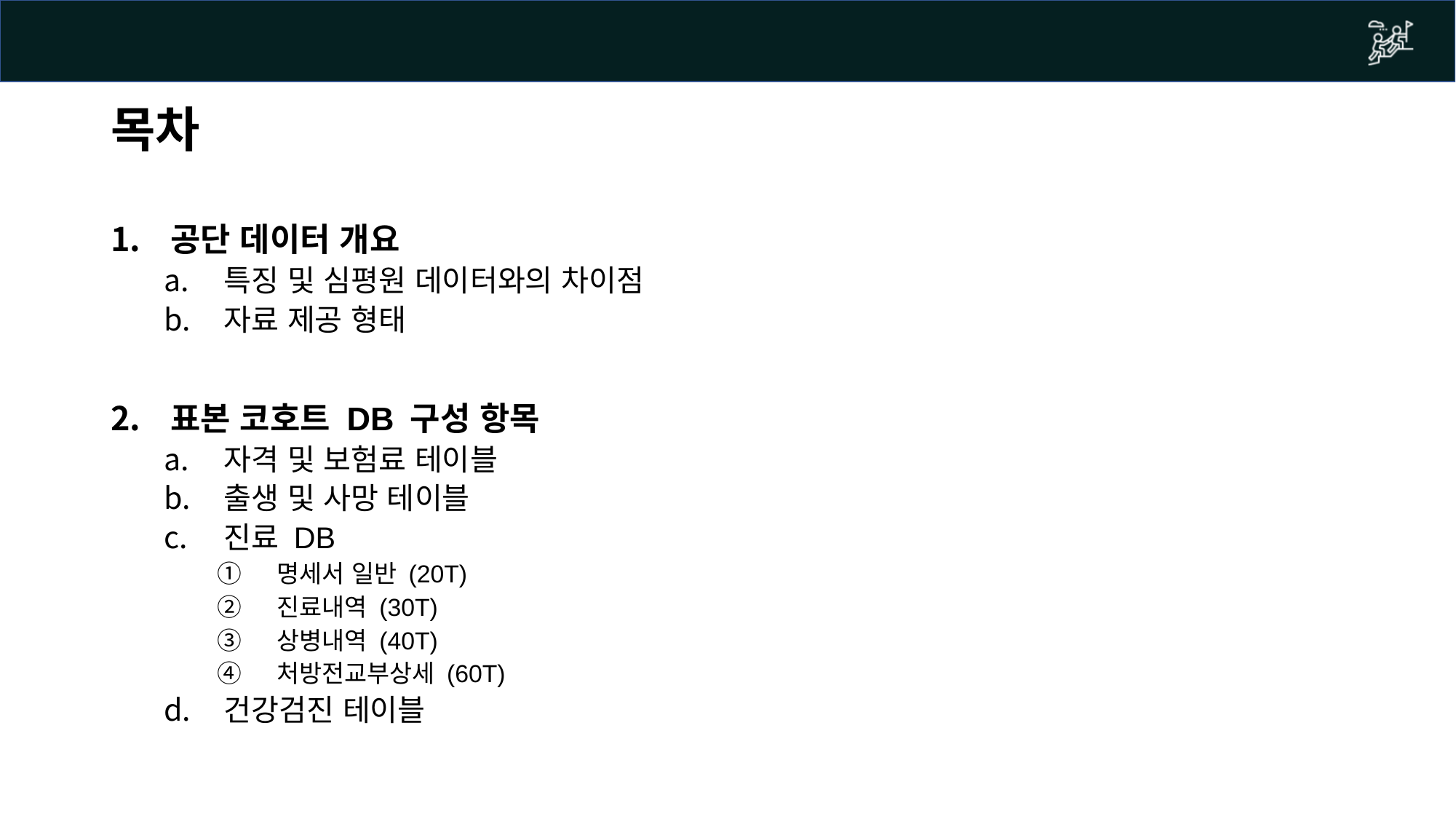

# 목차
공단 데이터 개요
특징 및 심평원 데이터와의 차이점
자료 제공 형태

표본 코호트 DB 구성 항목
자격 및 보험료 테이블
출생 및 사망 테이블
진료 DB
명세서 일반 (20T)
진료내역 (30T)
상병내역 (40T)
처방전교부상세 (60T)
건강검진 테이블